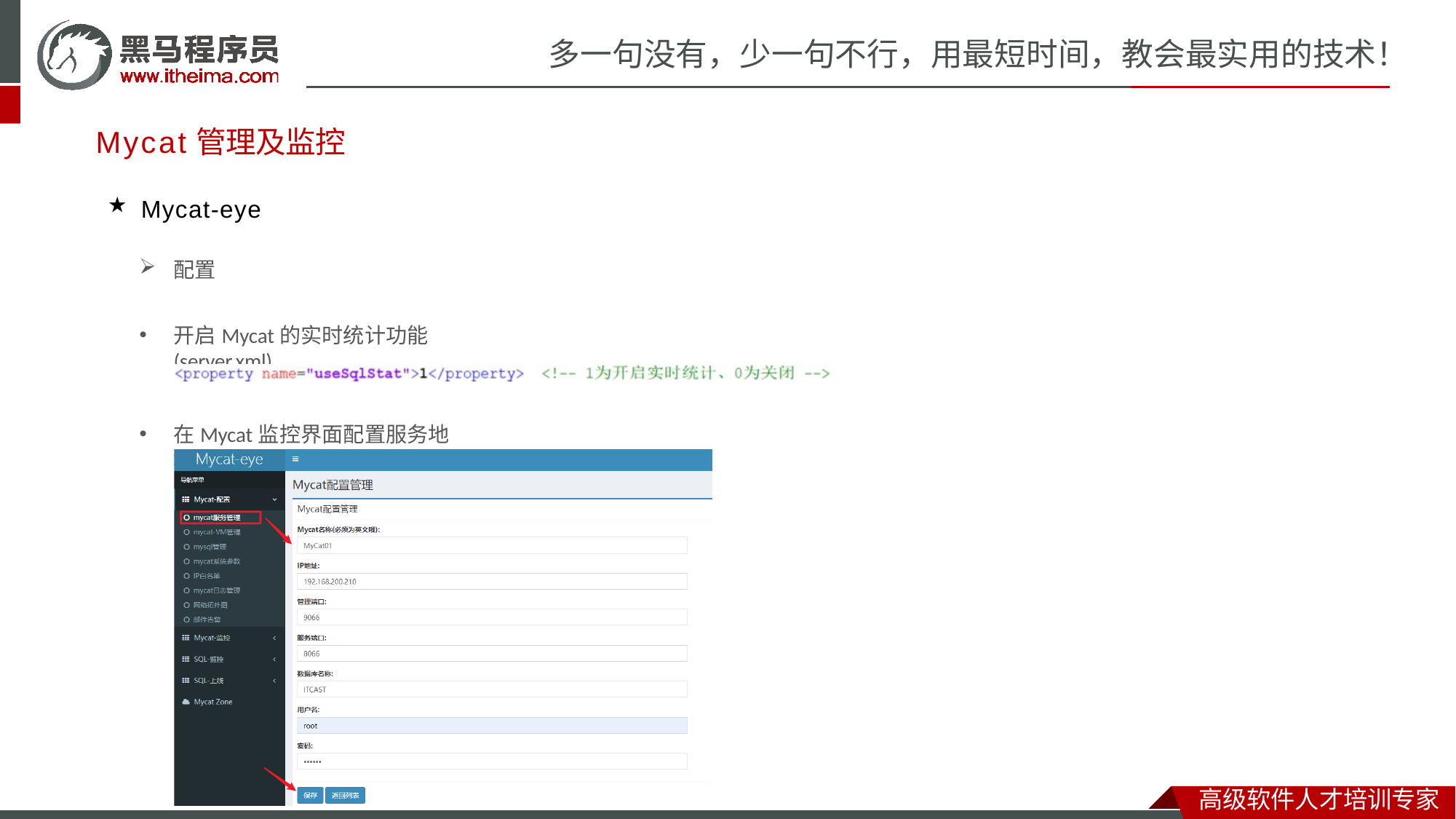

# 多一句没有，少一句不行，用最短时间，教会最实用的技术！

Mycat管理及监控
Mycat-eye

配置

开启Mycat的实时统计功能(server.xml)

在Mycat监控界面配置服务地址

高级软件人才培训专家